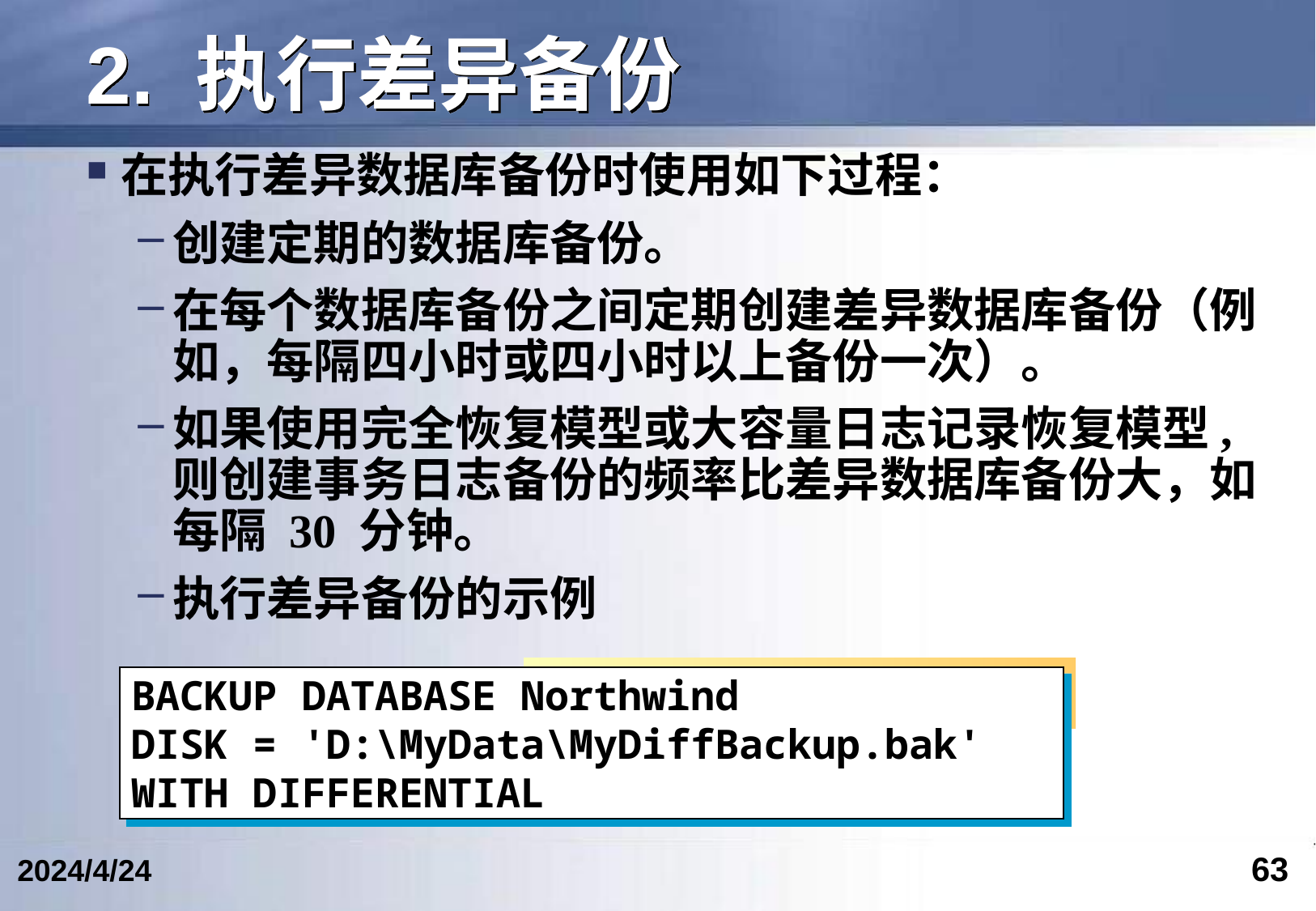

# 2. 执行差异备份
在执行差异数据库备份时使用如下过程：
创建定期的数据库备份。
在每个数据库备份之间定期创建差异数据库备份（例如，每隔四小时或四小时以上备份一次）。
如果使用完全恢复模型或大容量日志记录恢复模型,则创建事务日志备份的频率比差异数据库备份大，如每隔 30 分钟。
执行差异备份的示例

BACKUP DATABASE Northwind
DISK = 'D:\MyData\MyDiffBackup.bak'
WITH DIFFERENTIAL
63
2024/4/24